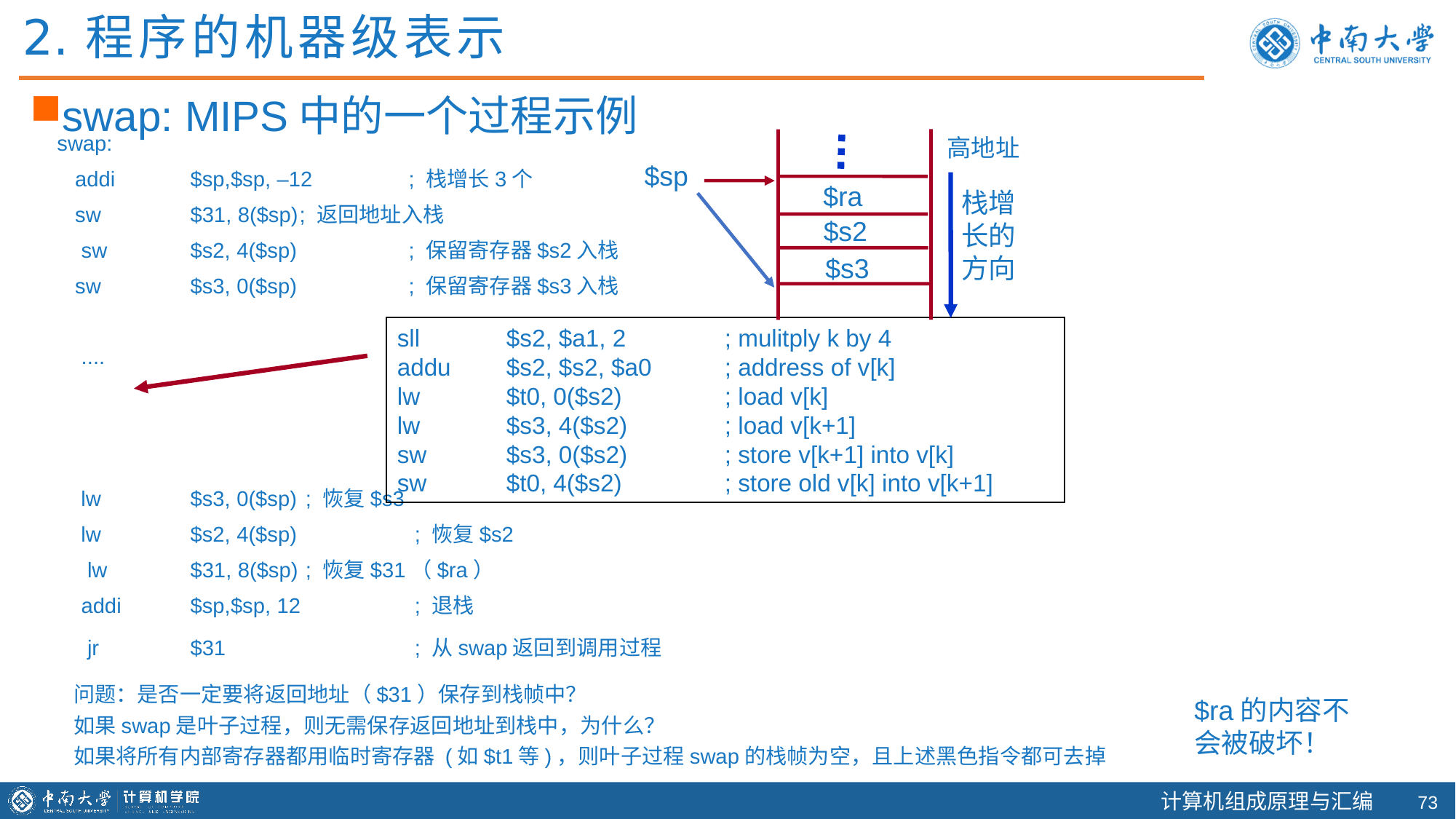

2.程序的机器级表示
swap: MIPS中的一个过程示例

高地址

$sp

$ra

栈增长的方向

$s2

$s3

swap:
   addi	$sp,$sp, –12	; 栈增长3个
   sw	$31, 8($sp)	; 返回地址入栈
	sw	$s2, 4($sp)  	; 保留寄存器$s2入栈
   sw	$s3, 0($sp) 	; 保留寄存器$s3入栈

	....

    lw	$s3, 0($sp)	 ; 恢复$s3
    lw	$s2, 4($sp) 	 ; 恢复$s2
  	 lw	$31, 8($sp)	 ; 恢复$31（$ra）
	addi	$sp,$sp, 12	 ; 退栈
	 jr	$31		 ; 从swap返回到调用过程
sll	$s2, $a1, 2  	; mulitply k by 4
addu	$s2, $s2, $a0	; address of v[k]
lw	$t0, 0($s2)	; load v[k]
lw	$s3, 4($s2)	; load v[k+1]
sw	$s3, 0($s2)	; store v[k+1] into v[k]
sw	$t0, 4($s2)	; store old v[k] into v[k+1]

问题：是否一定要将返回地址（$31）保存到栈帧中？
如果swap是叶子过程，则无需保存返回地址到栈中，为什么？
如果将所有内部寄存器都用临时寄存器 (如$t1等)，则叶子过程swap的栈帧为空，且上述黑色指令都可去掉
$ra的内容不会被破坏！
73